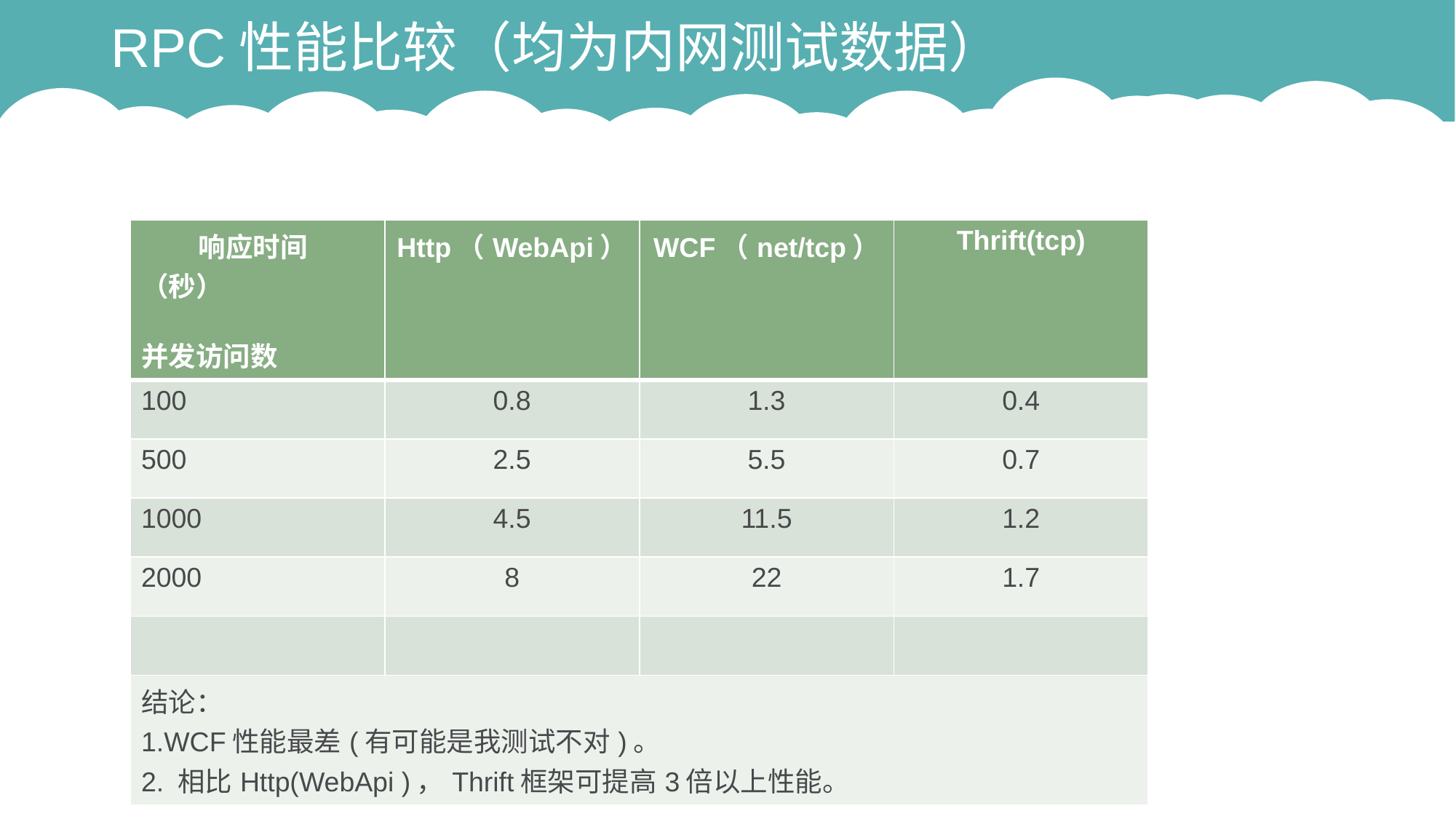

# RPC性能比较（均为内网测试数据）
| 响应时间（秒） 并发访问数 | Http（WebApi） | WCF（net/tcp） | Thrift(tcp) |
| --- | --- | --- | --- |
| 100 | 0.8 | 1.3 | 0.4 |
| 500 | 2.5 | 5.5 | 0.7 |
| 1000 | 4.5 | 11.5 | 1.2 |
| 2000 | 8 | 22 | 1.7 |
|  |  |  |  |
| 结论： 1.WCF性能最差(有可能是我测试不对)。 2. 相比Http(WebApi )，Thrift框架可提高3倍以上性能。 |  |  |  |